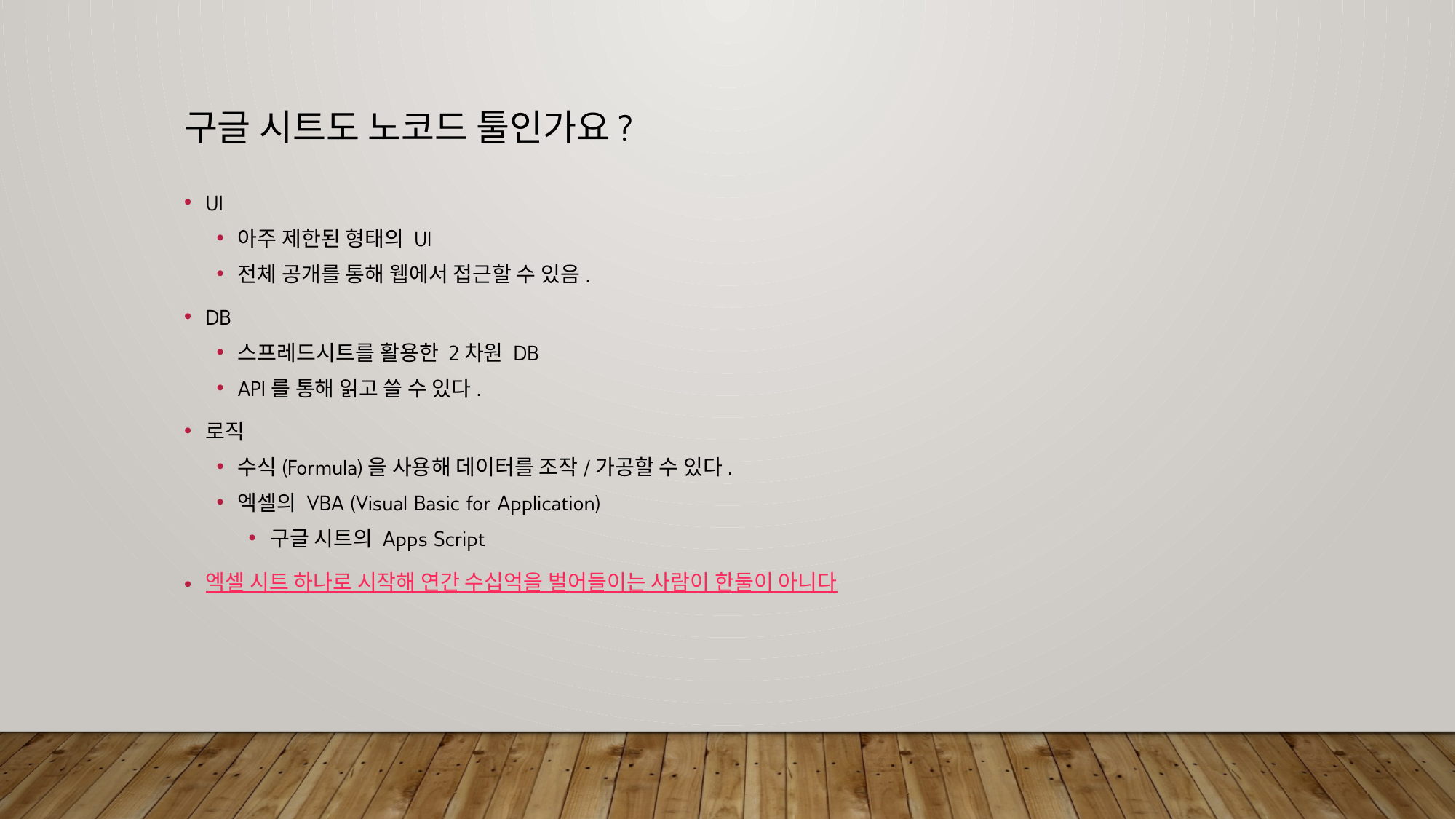

# 구글 시트도 노코드 툴인가요?
UI
아주 제한된 형태의 UI
전체 공개를 통해 웹에서 접근할 수 있음.
DB
스프레드시트를 활용한 2차원 DB
API를 통해 읽고 쓸 수 있다.
로직
수식(Formula)을 사용해 데이터를 조작/가공할 수 있다.
엑셀의 VBA (Visual Basic for Application)
구글 시트의 Apps Script
엑셀 시트 하나로 시작해 연간 수십억을 벌어들이는 사람이 한둘이 아니다